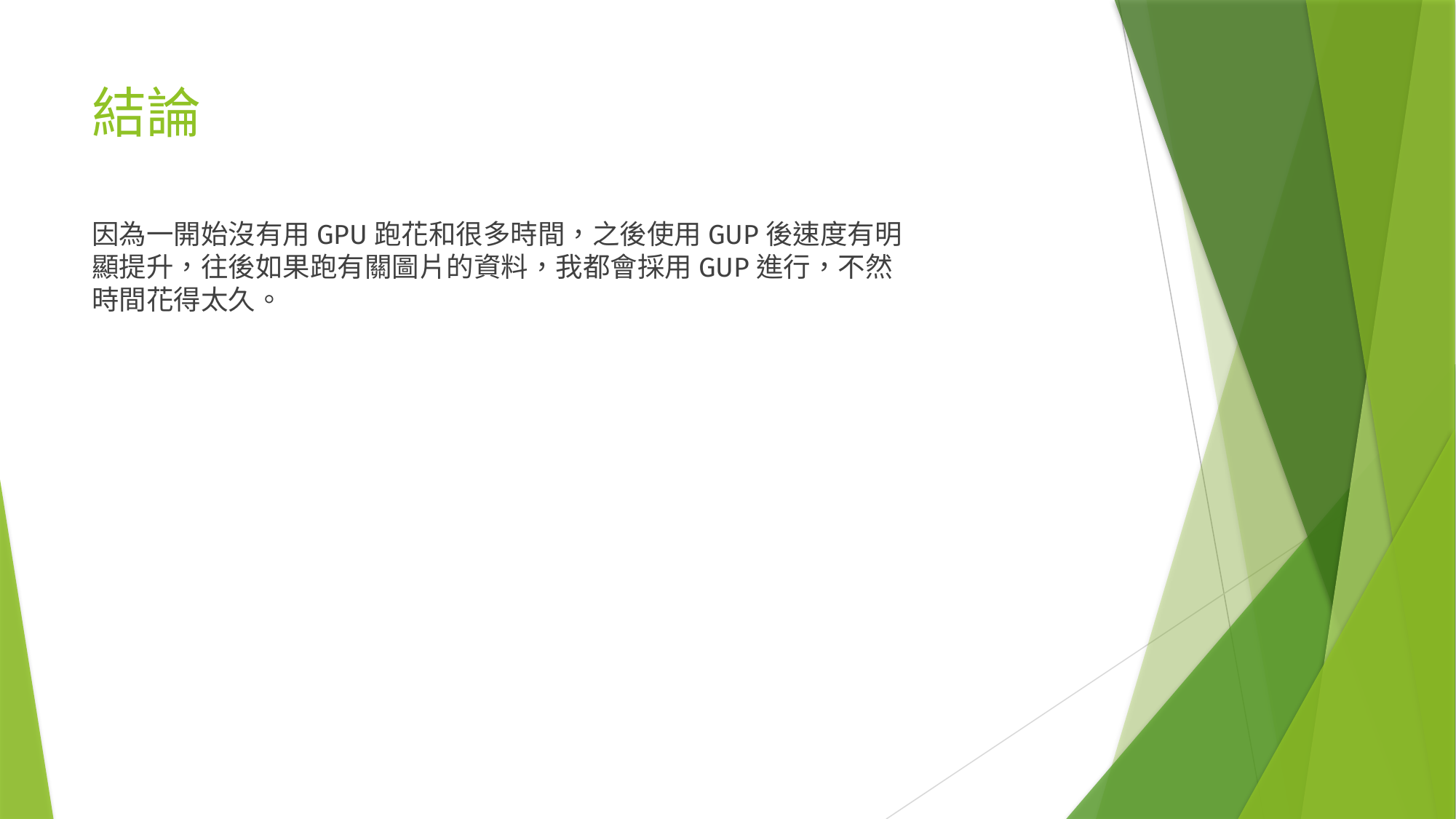

# 結論
因為一開始沒有用GPU跑花和很多時間，之後使用GUP後速度有明顯提升，往後如果跑有關圖片的資料，我都會採用GUP進行，不然時間花得太久。